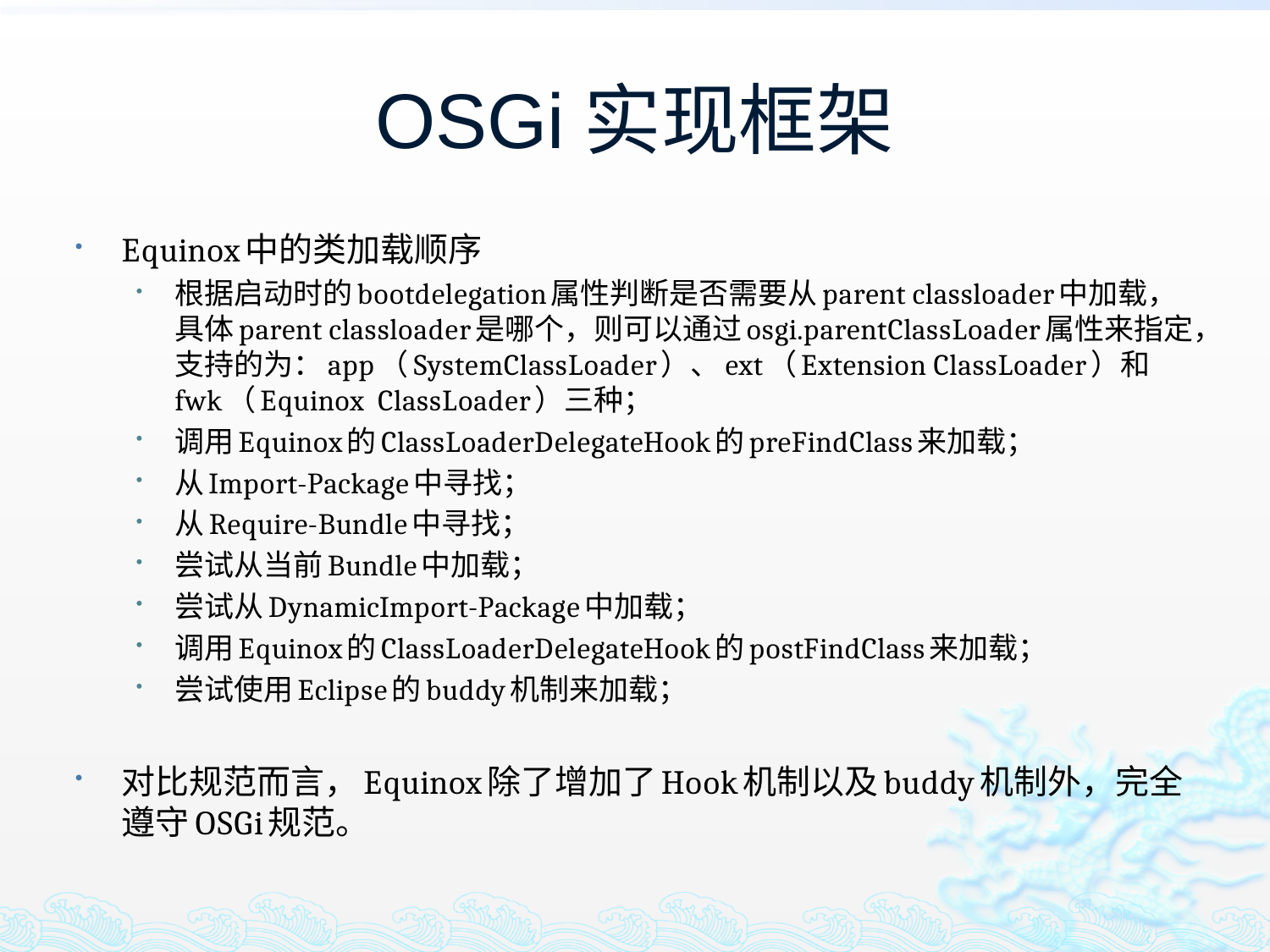

# OSGi实现框架
Equinox中的类加载顺序
根据启动时的bootdelegation属性判断是否需要从parent classloader中加载，具体parent classloader是哪个，则可以通过osgi.parentClassLoader属性来指定，支持的为：app（SystemClassLoader）、ext（Extension ClassLoader）和fwk（Equinox  ClassLoader）三种；
调用Equinox的ClassLoaderDelegateHook的preFindClass来加载；
从Import-Package中寻找；
从Require-Bundle中寻找；
尝试从当前Bundle中加载；
尝试从DynamicImport-Package中加载；
调用Equinox的ClassLoaderDelegateHook的postFindClass来加载；
尝试使用Eclipse的buddy机制来加载；

对比规范而言，Equinox除了增加了Hook机制以及buddy机制外，完全遵守OSGi规范。